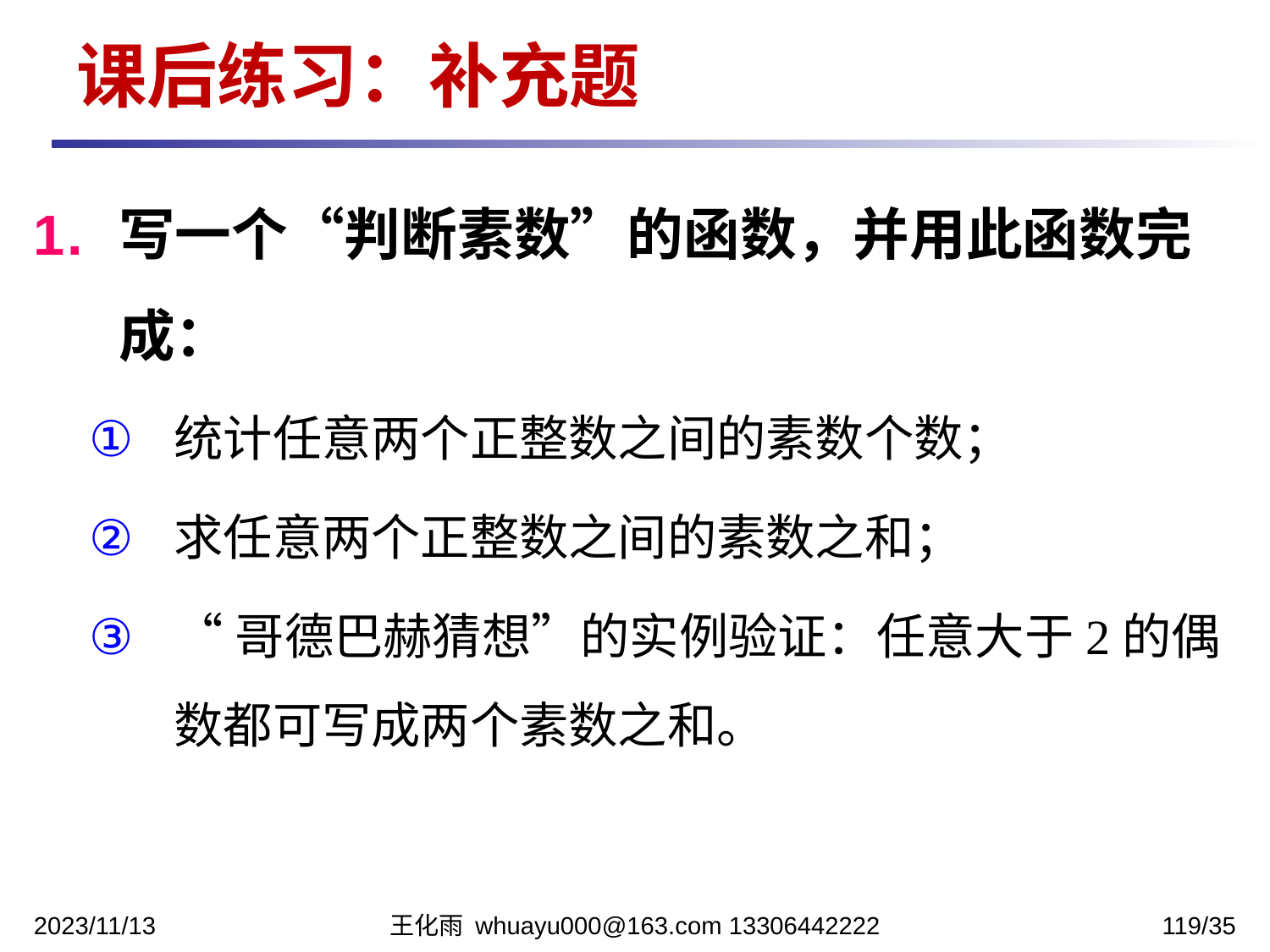

课后练习：补充题
写一个“判断素数”的函数，并用此函数完成：
统计任意两个正整数之间的素数个数；
求任意两个正整数之间的素数之和；
“哥德巴赫猜想”的实例验证：任意大于2的偶数都可写成两个素数之和。
2023/11/13
王化雨 whuayu000@163.com 13306442222
119/35